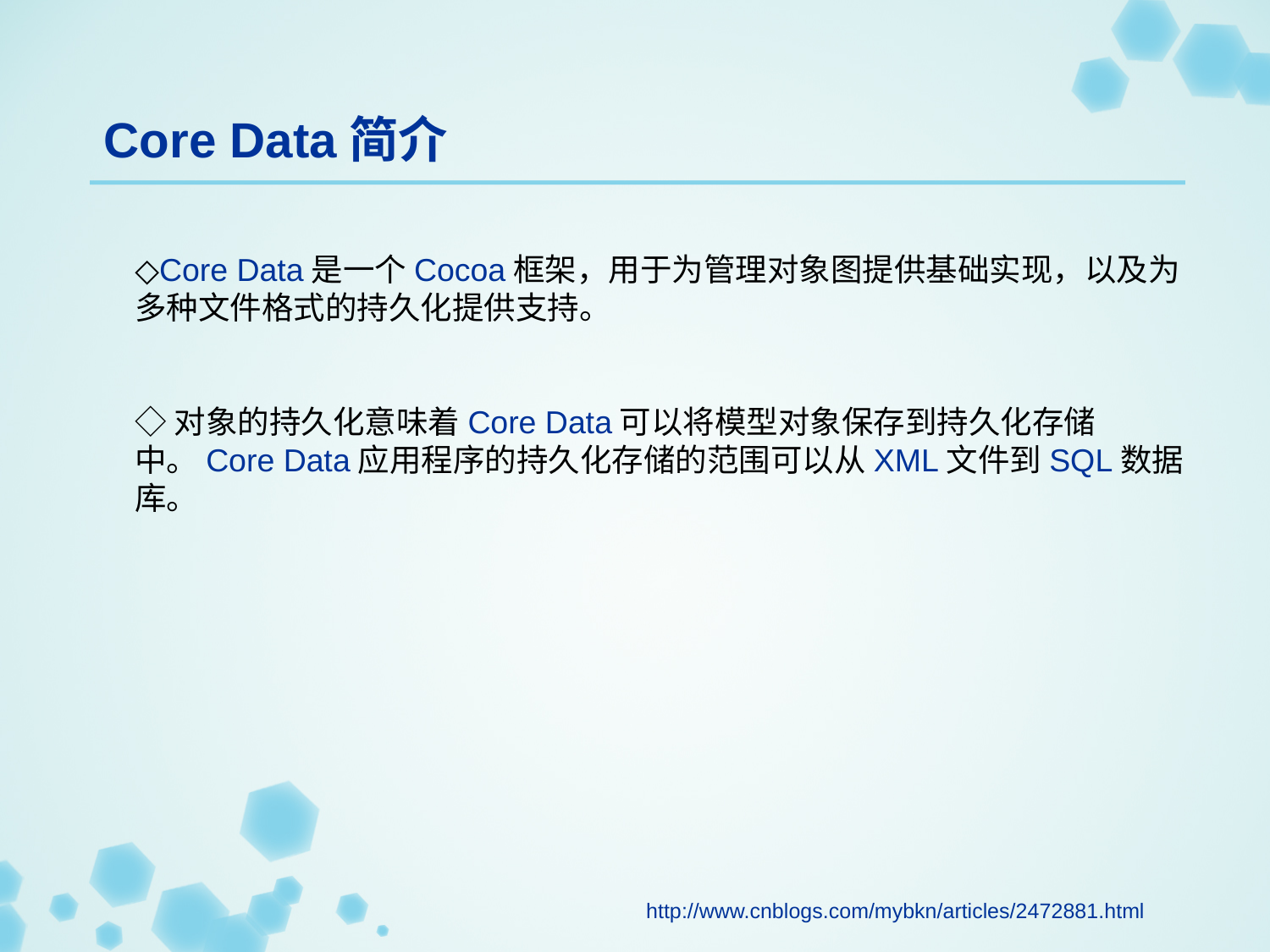

Core Data简介
◇Core Data是一个Cocoa框架，用于为管理对象图提供基础实现，以及为多种文件格式的持久化提供支持。

◇对象的持久化意味着Core Data可以将模型对象保存到持久化存储中。Core Data应用程序的持久化存储的范围可以从XML文件到SQL数据库。
http://www.cnblogs.com/mybkn/articles/2472881.html